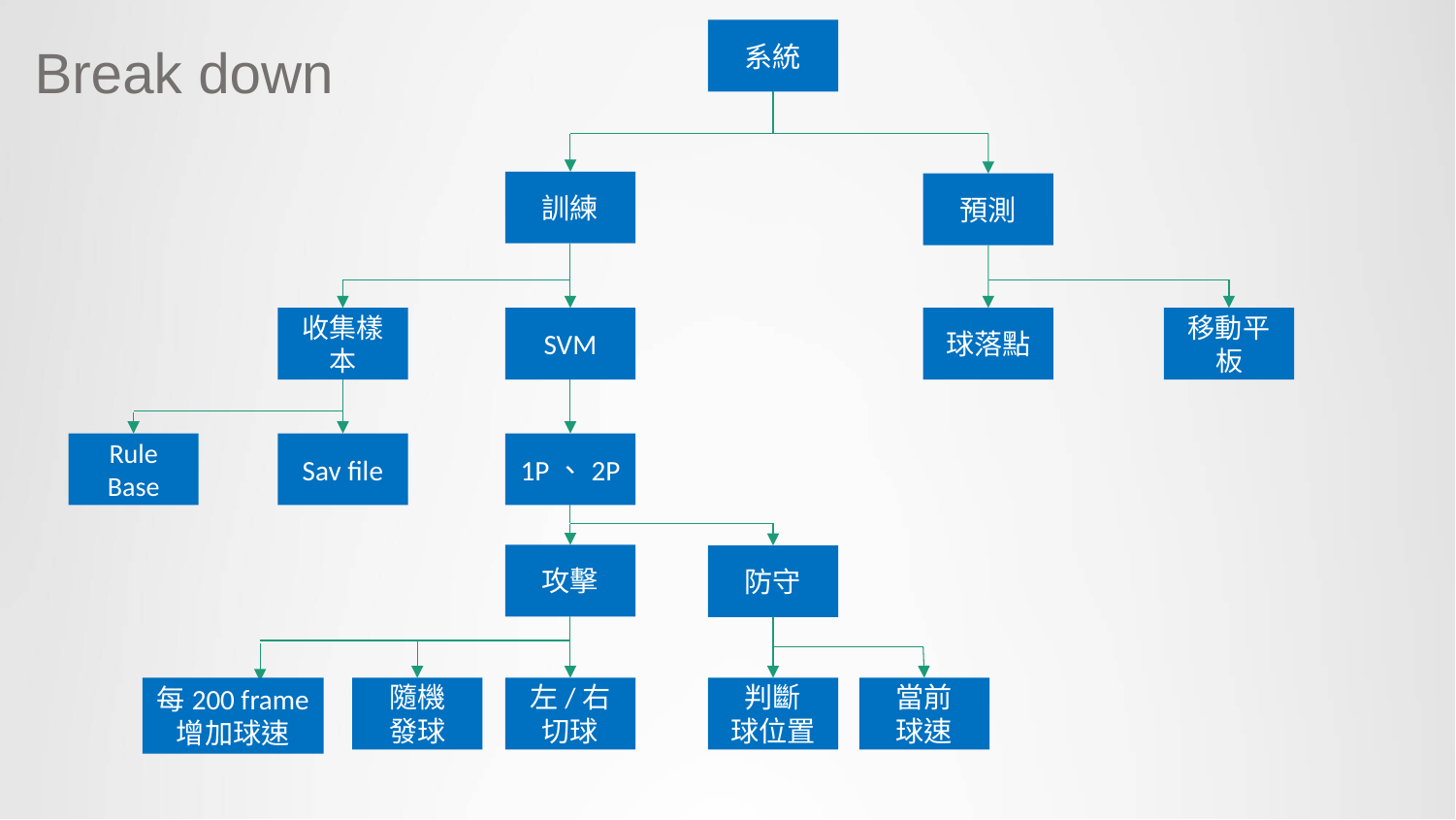

系統
訓練
預測
收集樣本
SVM
球落點
移動平板
Rule Base
Sav file
1P、2P
攻擊
防守
Break down
隨機
發球
判斷
球位置
當前
球速
每200 frame增加球速
左/右
切球